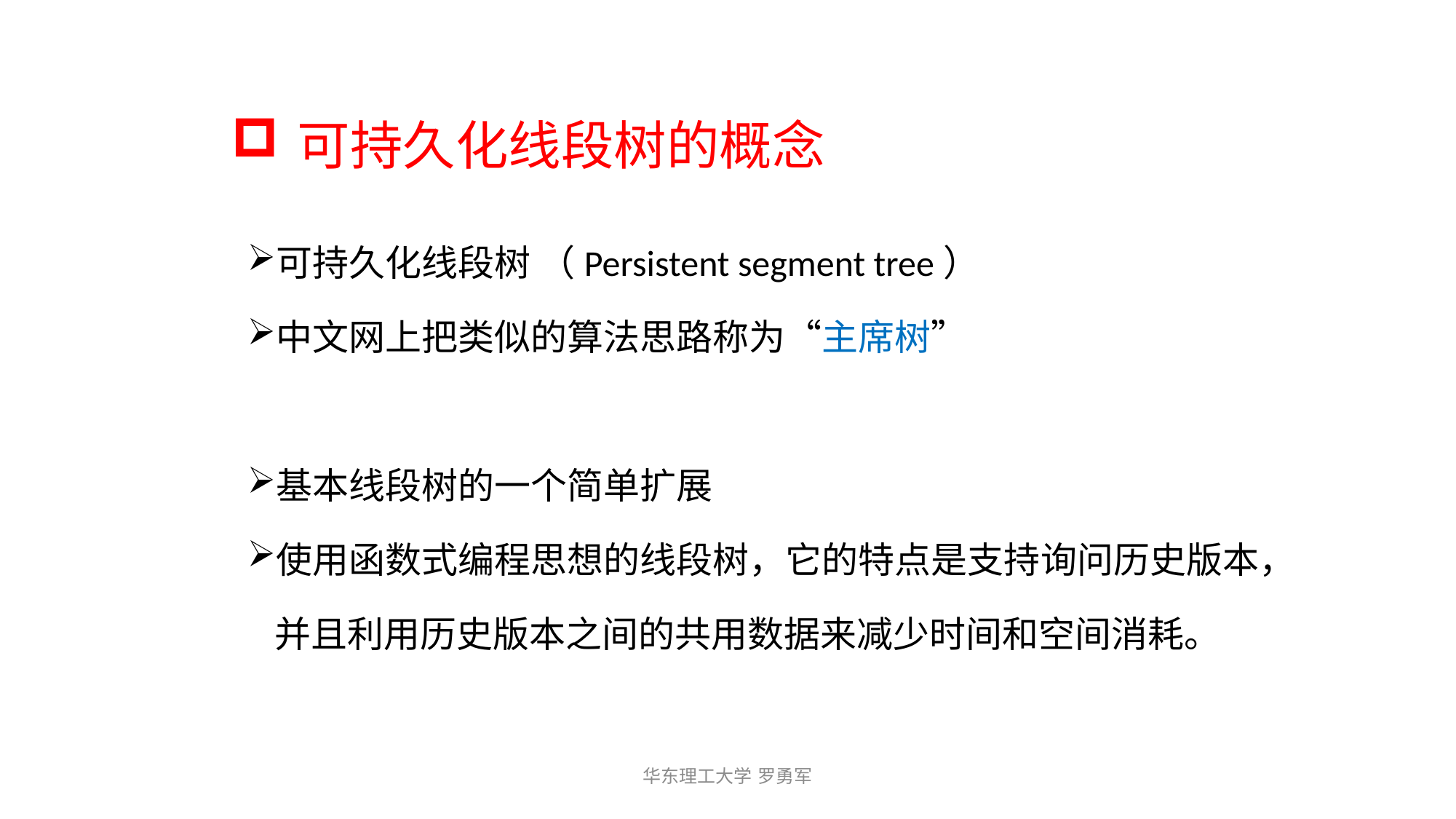

# 可持久化线段树的概念
可持久化线段树 （Persistent segment tree）
中文网上把类似的算法思路称为“主席树”

基本线段树的一个简单扩展
使用函数式编程思想的线段树，它的特点是支持询问历史版本，并且利用历史版本之间的共用数据来减少时间和空间消耗。
华东理工大学 罗勇军